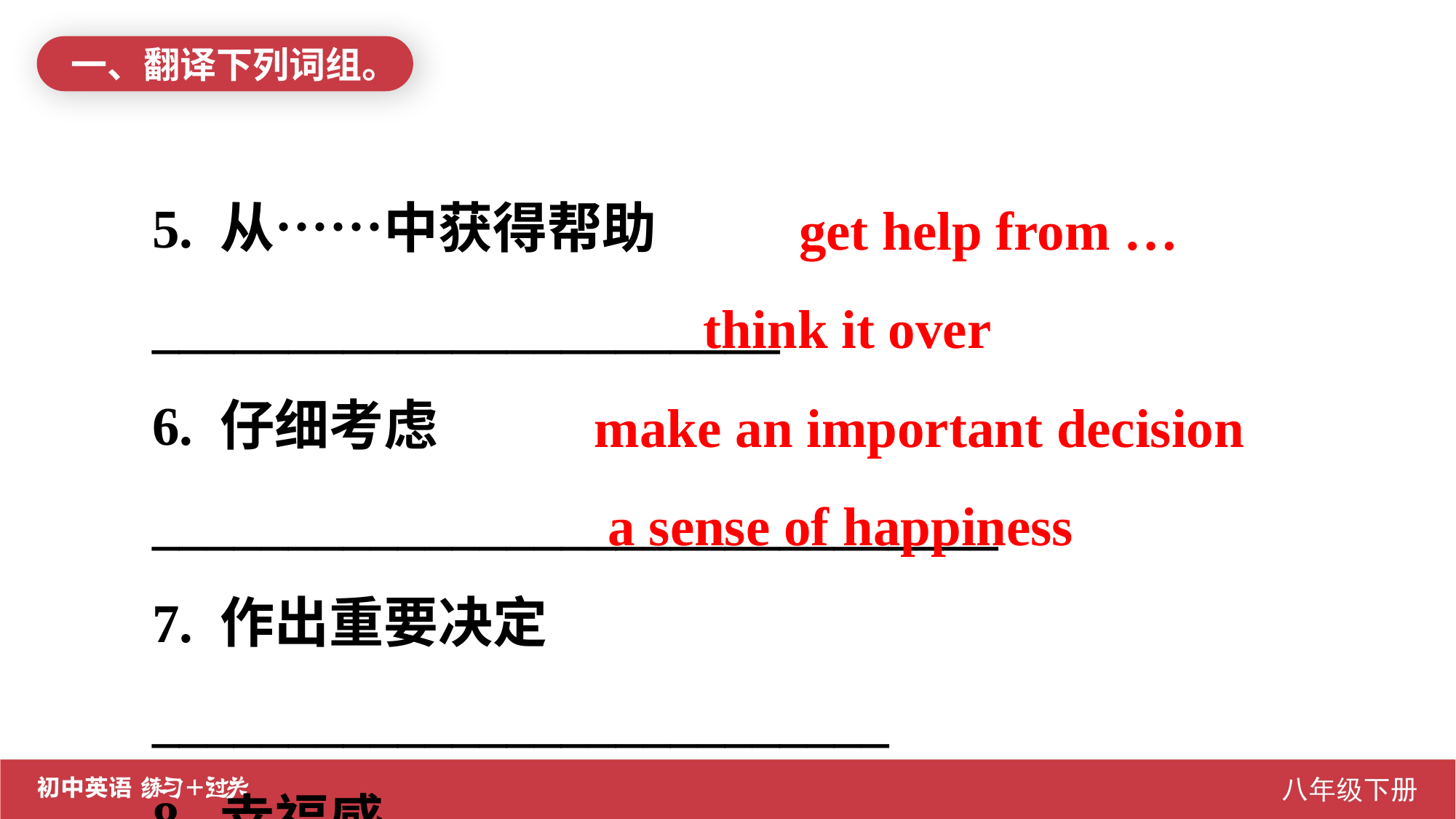

一、翻译下列词组。
5. 从……中获得帮助  _______________________
6. 仔细考虑  _______________________________
7. 作出重要决定  ___________________________
8. 幸福感  _________________________________
                          get help from …
                   think it over
           make an important decision
            a sense of happiness